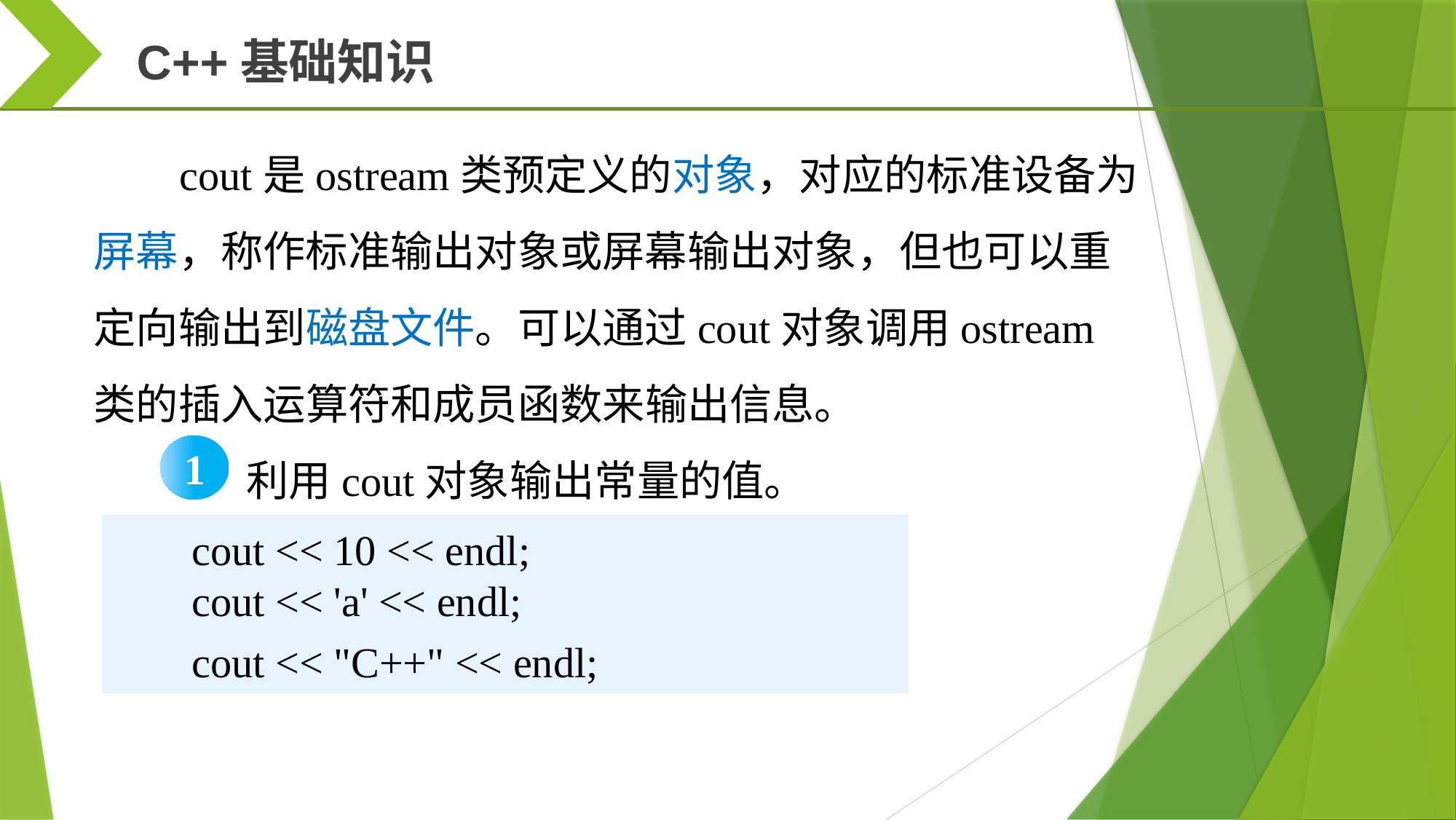

C++基础知识
cout是ostream类预定义的对象，对应的标准设备为屏幕，称作标准输出对象或屏幕输出对象，但也可以重定向输出到磁盘文件。可以通过cout对象调用ostream类的插入运算符和成员函数来输出信息。
      利用cout对象输出常量的值。
1

cout << 10 << endl;
cout << 'a' << endl;
cout << "C++" << endl;